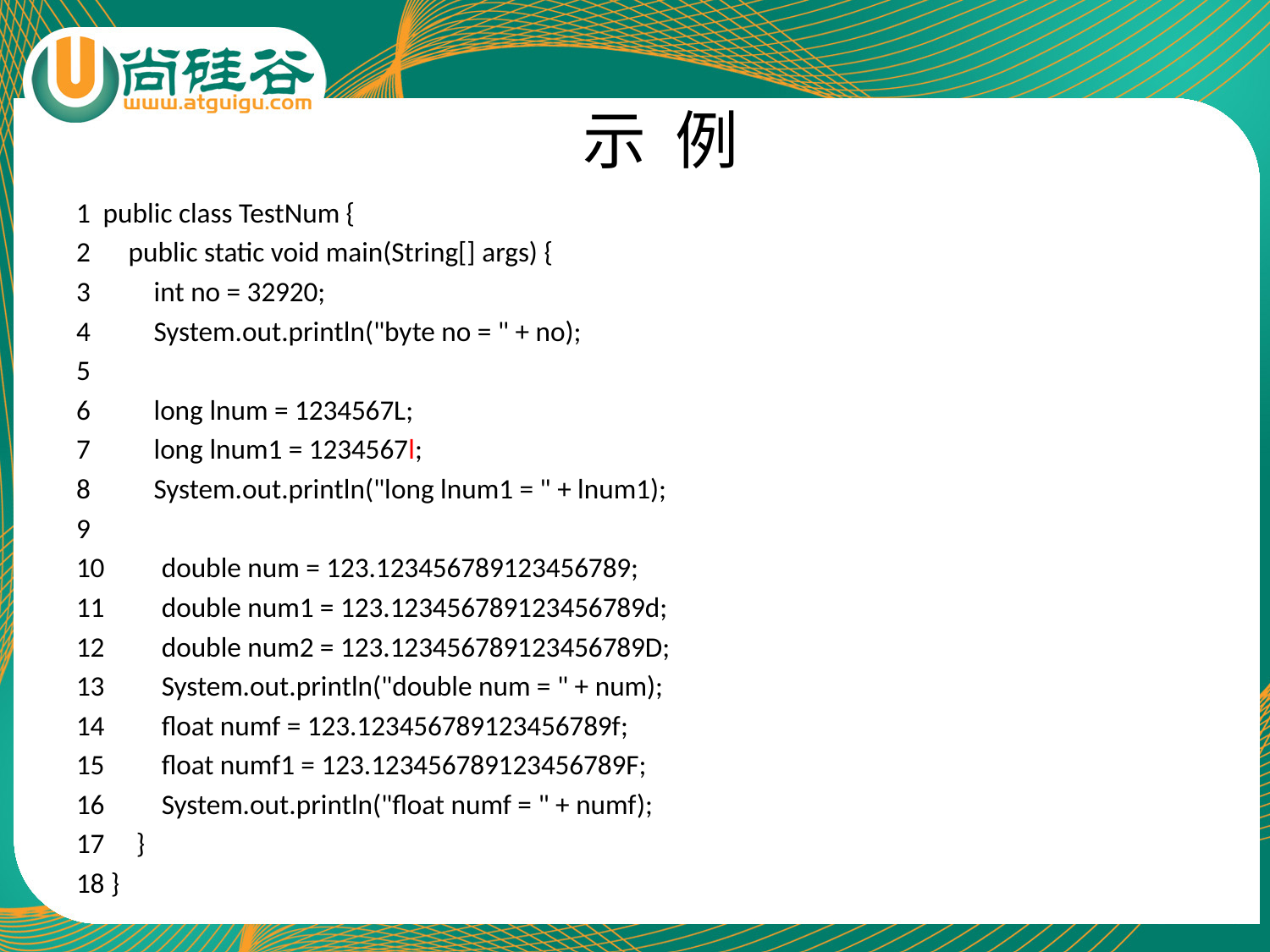

# 示  例
1  public class TestNum {
2      public static void main(String[] args) {
3          int no = 32920;
4          System.out.println("byte no = " + no);
5
6          long lnum = 1234567L;
7          long lnum1 = 1234567l;
8          System.out.println("long lnum1 = " + lnum1);
9
10         double num = 123.123456789123456789;
11         double num1 = 123.123456789123456789d;
12         double num2 = 123.123456789123456789D;
13         System.out.println("double num = " + num);
14         float numf = 123.123456789123456789f;
15         float numf1 = 123.123456789123456789F;
16         System.out.println("float numf = " + numf);
17     }
18 }